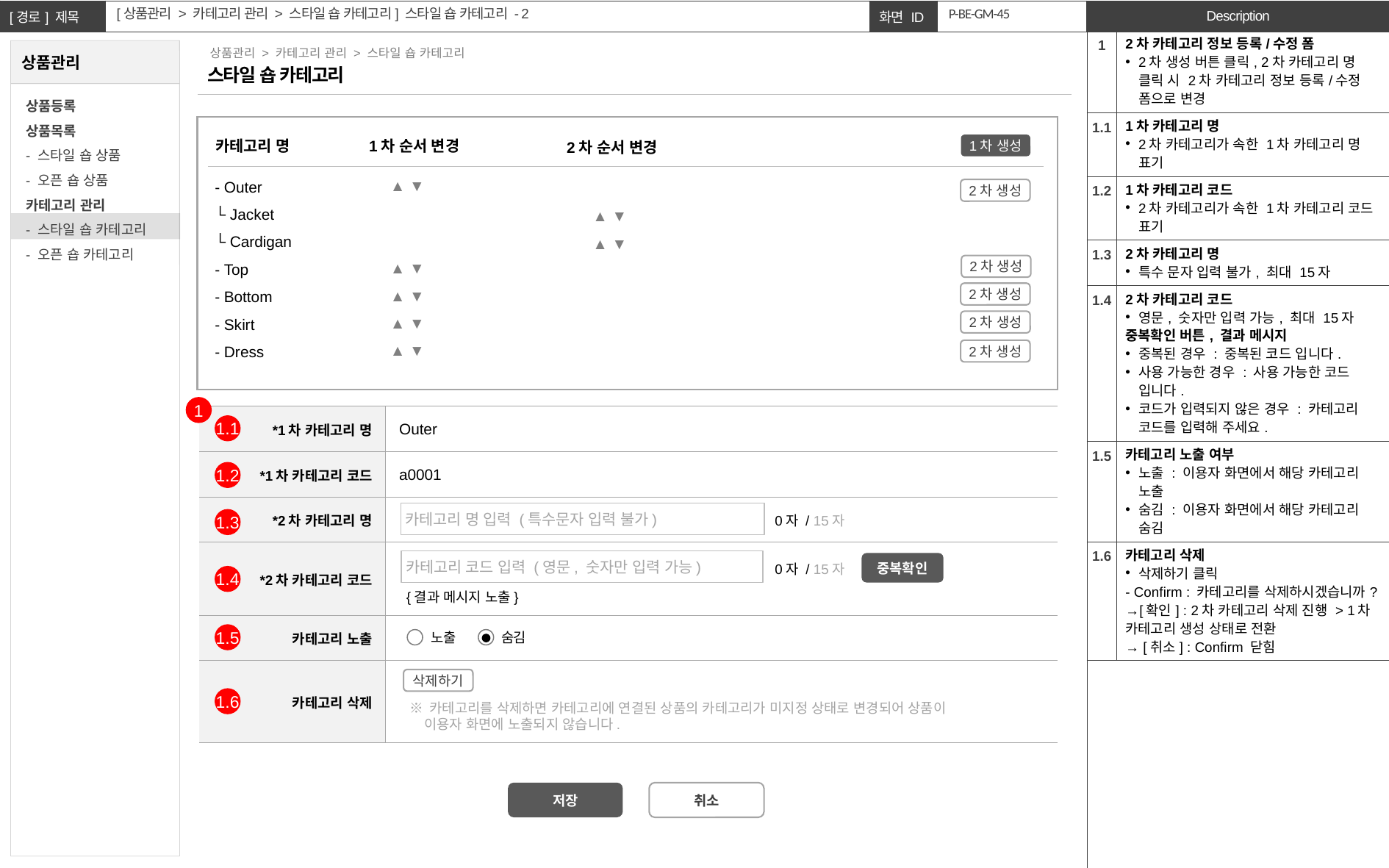

[상품관리 > 카테고리 관리 > 스타일 숍 카테고리] 스타일 숍 카테고리 - 2
# P-BE-GM-45
| 1 | 2차 카테고리 정보 등록/수정 폼 2차 생성 버튼 클릭, 2차 카테고리 명 클릭 시 2차 카테고리 정보 등록/수정 폼으로 변경 |
| --- | --- |
| 1.1 | 1차 카테고리 명 2차 카테고리가 속한 1차 카테고리 명 표기 |
| 1.2 | 1차 카테고리 코드 2차 카테고리가 속한 1차 카테고리 코드 표기 |
| 1.3 | 2차 카테고리 명 특수 문자 입력 불가, 최대 15자 |
| 1.4 | 2차 카테고리 코드 영문, 숫자만 입력 가능, 최대 15자 중복확인 버튼, 결과 메시지 중복된 경우 : 중복된 코드 입니다. 사용 가능한 경우 : 사용 가능한 코드 입니다. 코드가 입력되지 않은 경우 : 카테고리 코드를 입력해 주세요. |
| 1.5 | 카테고리 노출 여부 노출 : 이용자 화면에서 해당 카테고리 노출 숨김 : 이용자 화면에서 해당 카테고리 숨김 |
| 1.6 | 카테고리 삭제 삭제하기 클릭 - Confirm : 카테고리를 삭제하시겠습니까? →[확인] : 2차 카테고리 삭제 진행 > 1차 카테고리 생성 상태로 전환 → [취소] : Confirm 닫힘 |
|  |  |
상품관리 > 카테고리 관리 > 스타일 숍 카테고리
스타일 숍 카테고리

카테고리 명
1차 순서 변경
2차 순서 변경
1차 생성
▲ ▼

▲ ▼
▲ ▼
▲ ▼
▲ ▼
- Outer
└ Jacket
└ Cardigan
- Top
- Bottom
- Skirt
- Dress
2차 생성
▲ ▼
▲ ▼

2차 생성
2차 생성
2차 생성
2차 생성
1
| \*1차 카테고리 명 | Outer |
| --- | --- |
| \*1차 카테고리 코드 | a0001 |
| \*2차 카테고리 명 |  |
| \*2차 카테고리 코드 |  |
| 카테고리 노출 |  |
| 카테고리 삭제 |  |
1.1
1.2
카테고리 명 입력 (특수문자 입력 불가)
 0자 / 15자
1.3
카테고리 코드 입력 (영문, 숫자만 입력 가능)
중복확인
 0자 / 15자
1.4
 {결과 메시지 노출}
노출

숨김

1.5

삭제하기
1.6
※ 카테고리를 삭제하면 카테고리에 연결된 상품의 카테고리가 미지정 상태로 변경되어 상품이
   이용자 화면에 노출되지 않습니다.
저장
취소